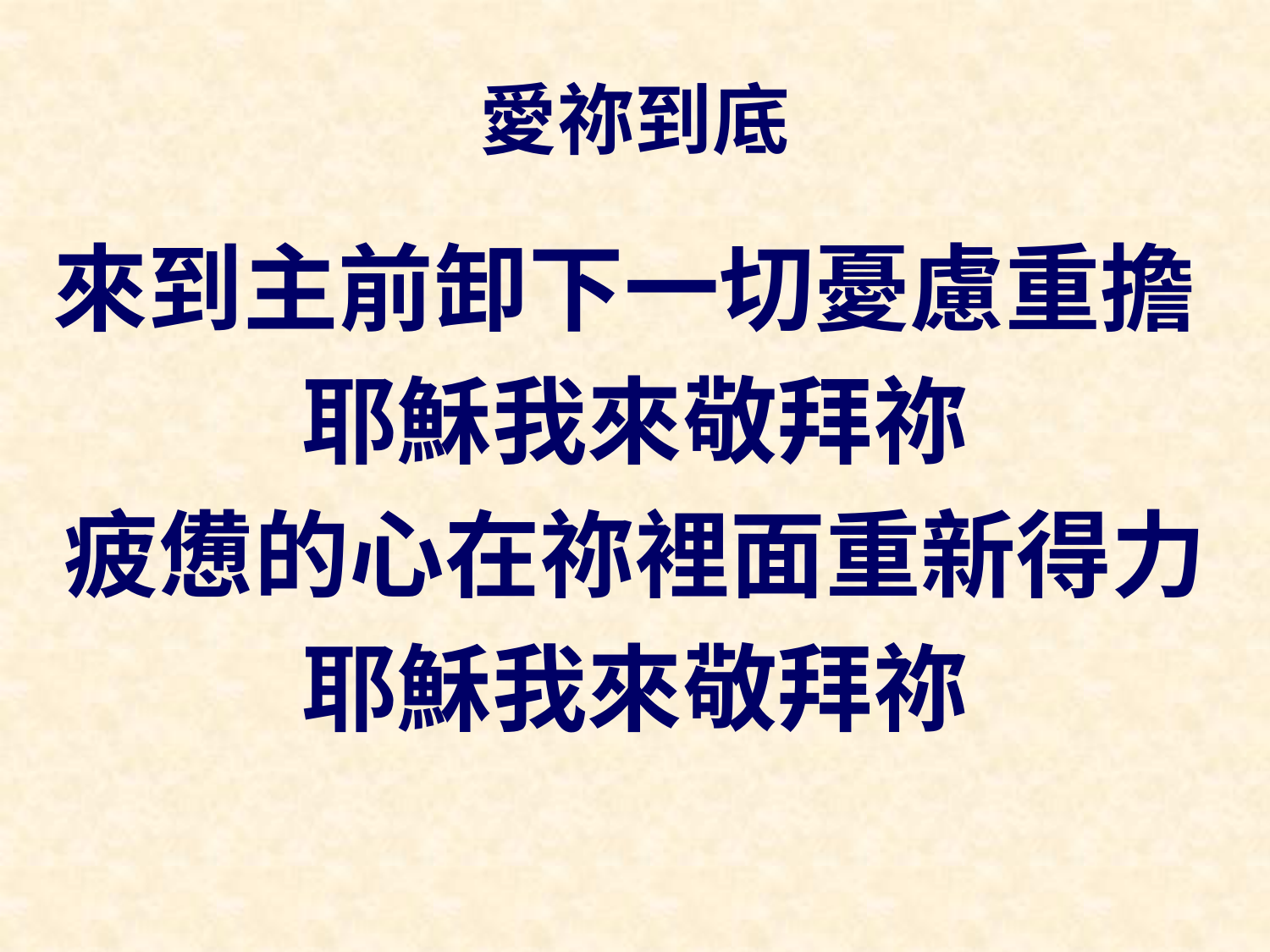

# 愛祢到底
來到主前卸下一切憂慮重擔
耶穌我來敬拜祢
疲憊的心在祢裡面重新得力
耶穌我來敬拜祢